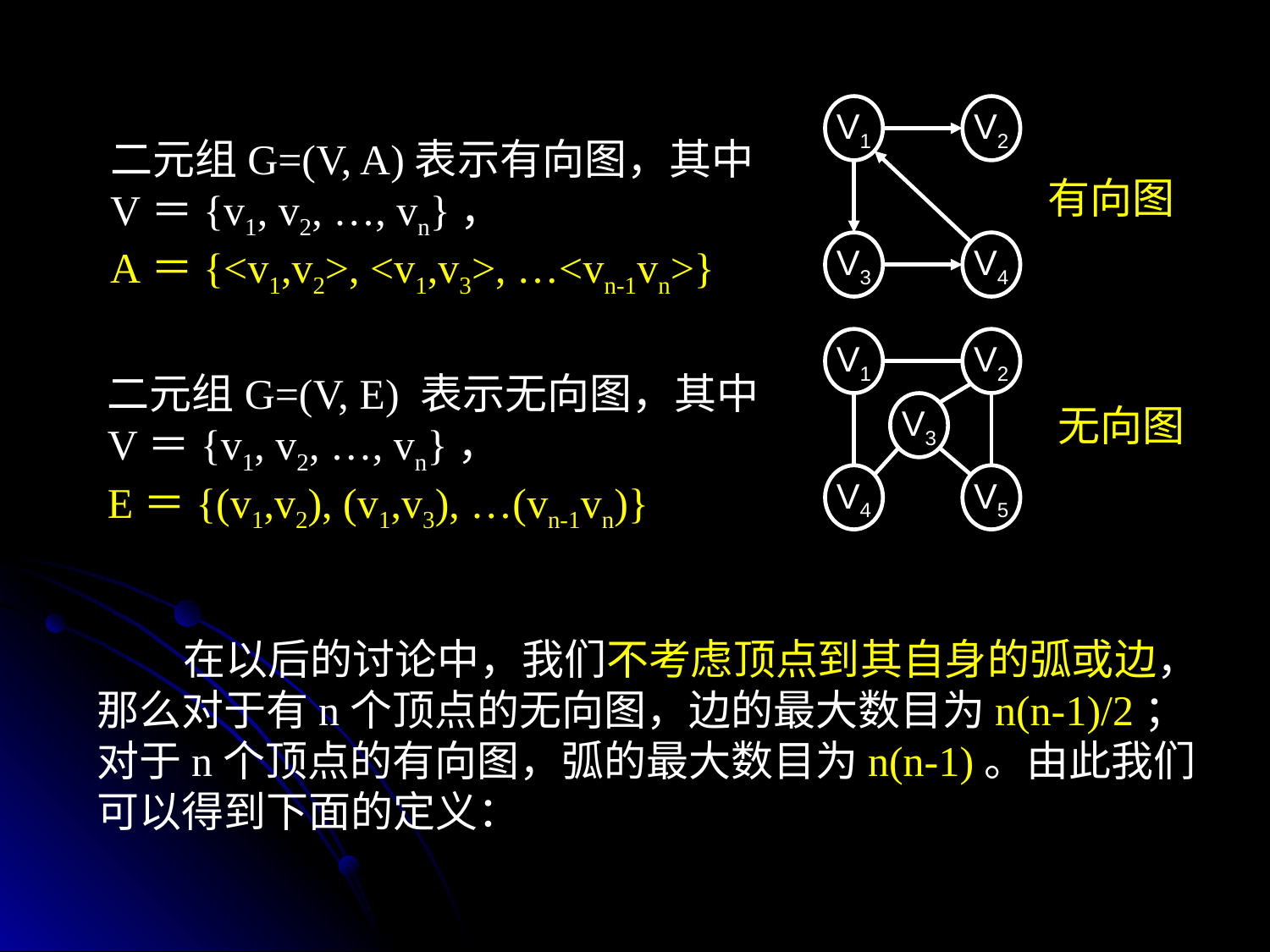

V1
V2
V3
V4
有向图
二元组G=(V, A)表示有向图，其中
V＝{v1, v2, …, vn}，
A＝{<v1,v2>, <v1,v3>, …<vn-1vn>}
V1
V2
V3
V4
V5
无向图
二元组G=(V, E) 表示无向图，其中
V＝{v1, v2, …, vn}，
E＝{(v1,v2), (v1,v3), …(vn-1vn)}
        在以后的讨论中，我们不考虑顶点到其自身的弧或边，
那么对于有n个顶点的无向图，边的最大数目为n(n-1)/2；
对于n个顶点的有向图，弧的最大数目为n(n-1)。由此我们
可以得到下面的定义：